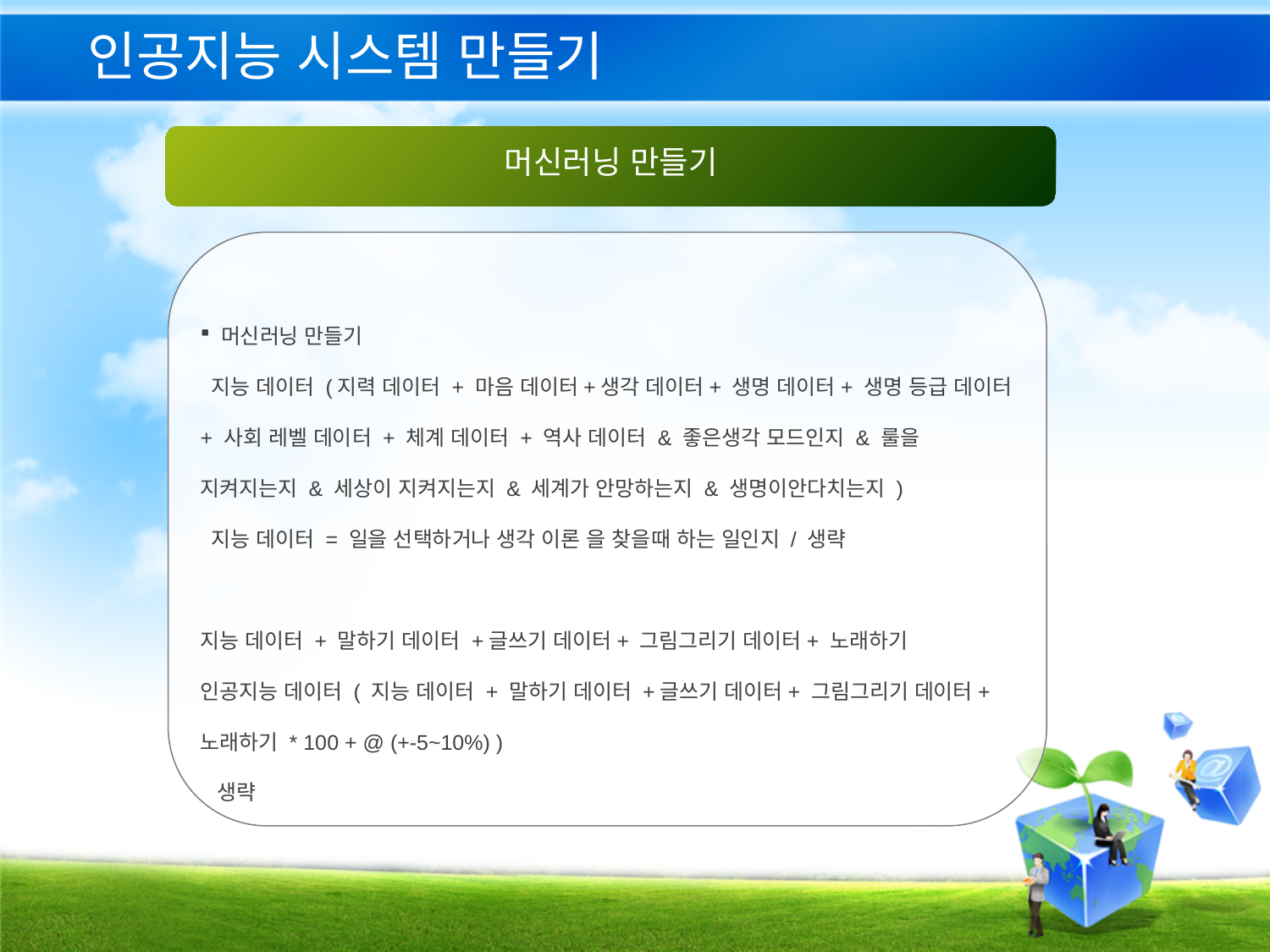

# 인공지능 시스템 만들기

머신러닝 만들기

 머신러닝 만들기
 지능 데이터 (지력 데이터 + 마음 데이터+생각 데이터+ 생명 데이터+ 생명 등급 데이터+ 사회 레벨 데이터 + 체계 데이터 + 역사 데이터 & 좋은생각 모드인지 & 룰을 지켜지는지 & 세상이 지켜지는지 & 세계가 안망하는지 & 생명이안다치는지 )
 지능 데이터 = 일을 선택하거나 생각 이론 을 찾을때 하는 일인지 / 생략

지능 데이터 + 말하기 데이터 +글쓰기 데이터+ 그림그리기 데이터+ 노래하기
인공지능 데이터 ( 지능 데이터 + 말하기 데이터 +글쓰기 데이터+ 그림그리기 데이터+ 노래하기 * 100 + @ (+-5~10%) )
  생략